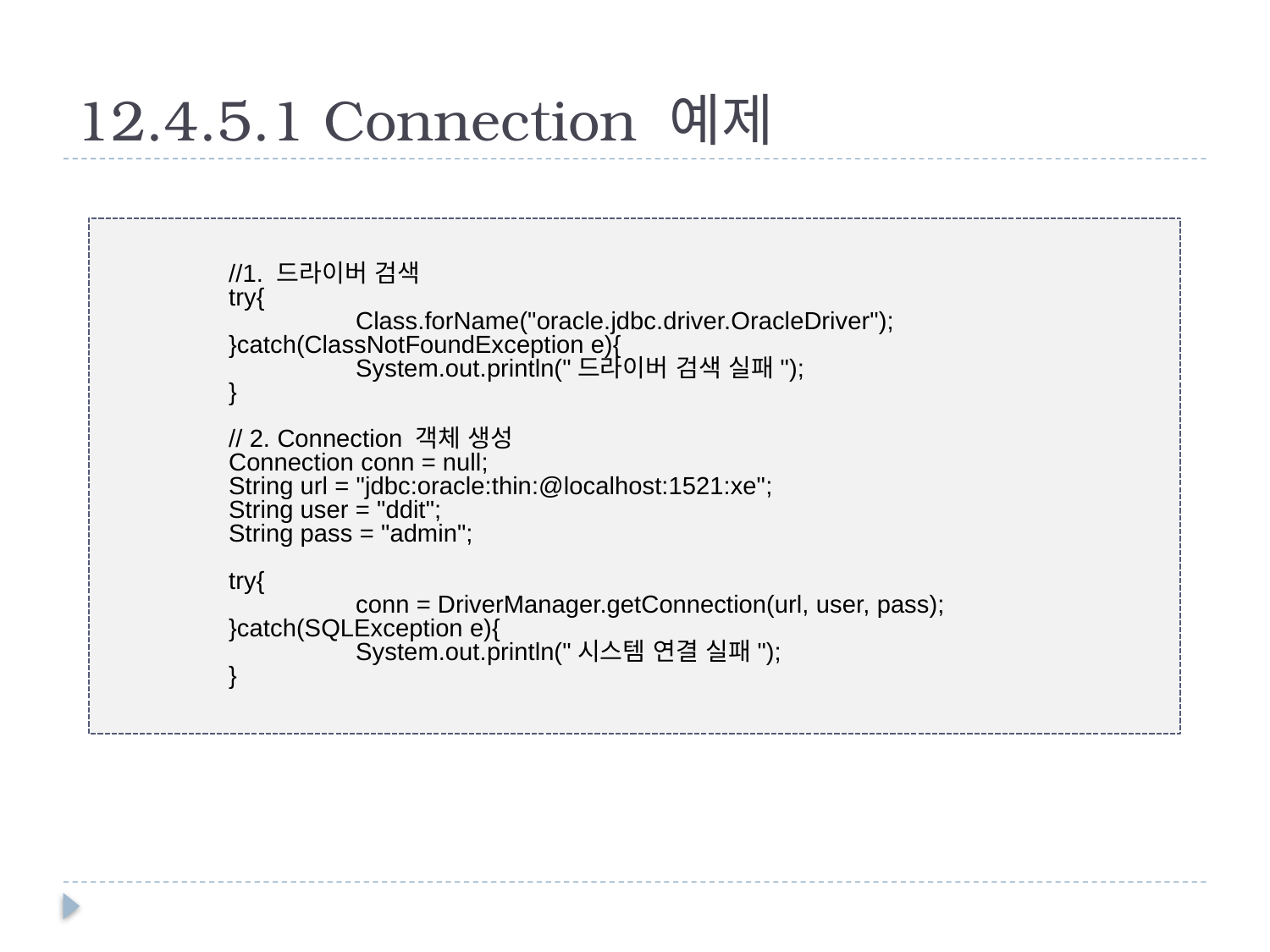

# 12.4.5.1 Connection 예제
 	//1. 드라이버 검색
	try{
		Class.forName("oracle.jdbc.driver.OracleDriver");
	}catch(ClassNotFoundException e){
		System.out.println("드라이버 검색 실패");
	}

	// 2. Connection 객체 생성
	Connection conn = null;
	String url = "jdbc:oracle:thin:@localhost:1521:xe";
	String user = "ddit";
	String pass = "admin";

	try{
		conn = DriverManager.getConnection(url, user, pass);
	}catch(SQLException e){
		System.out.println("시스템 연결 실패");
	}